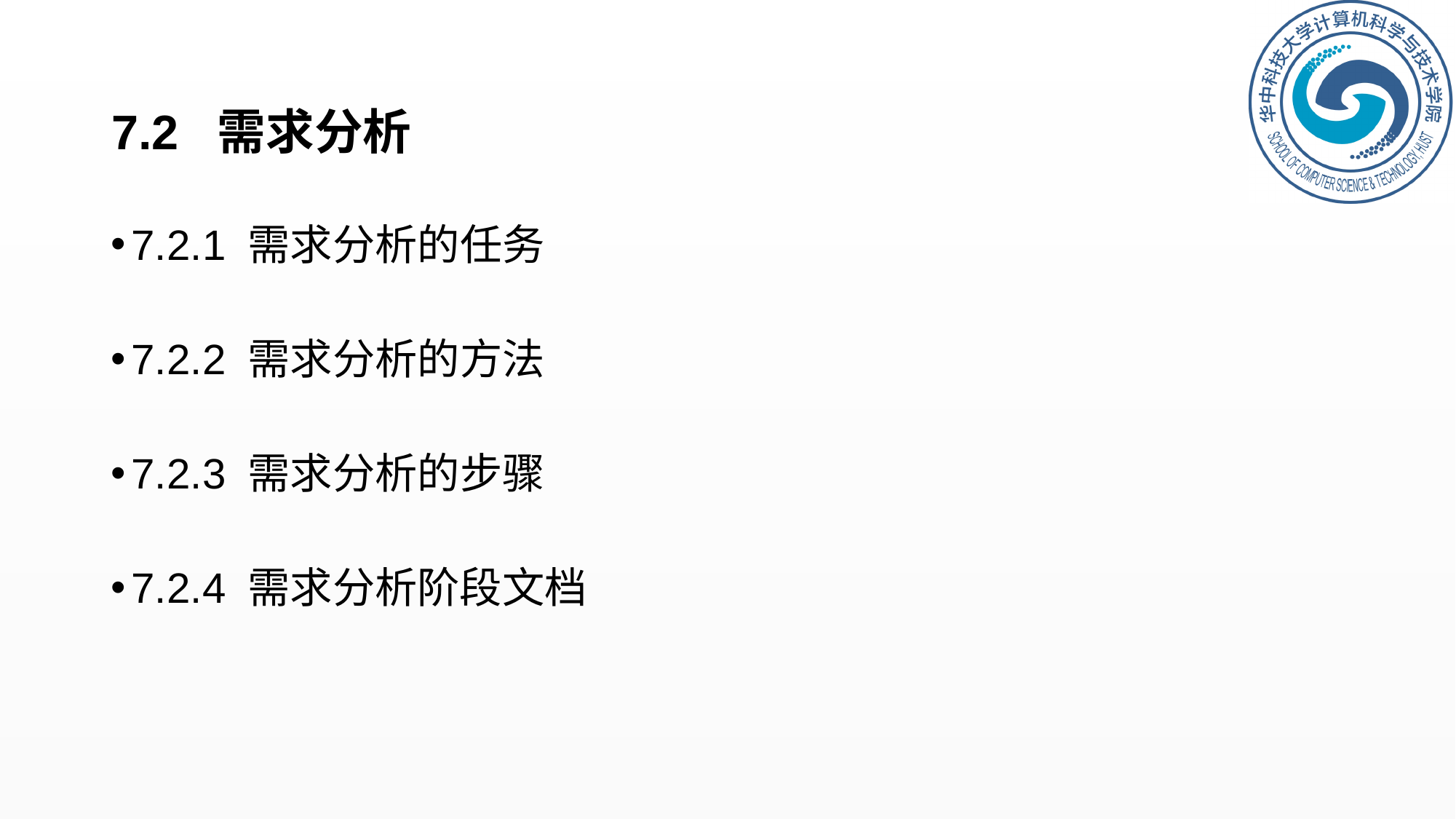

# 7.2  需求分析
7.2.1 需求分析的任务

7.2.2 需求分析的方法

7.2.3 需求分析的步骤

7.2.4 需求分析阶段文档